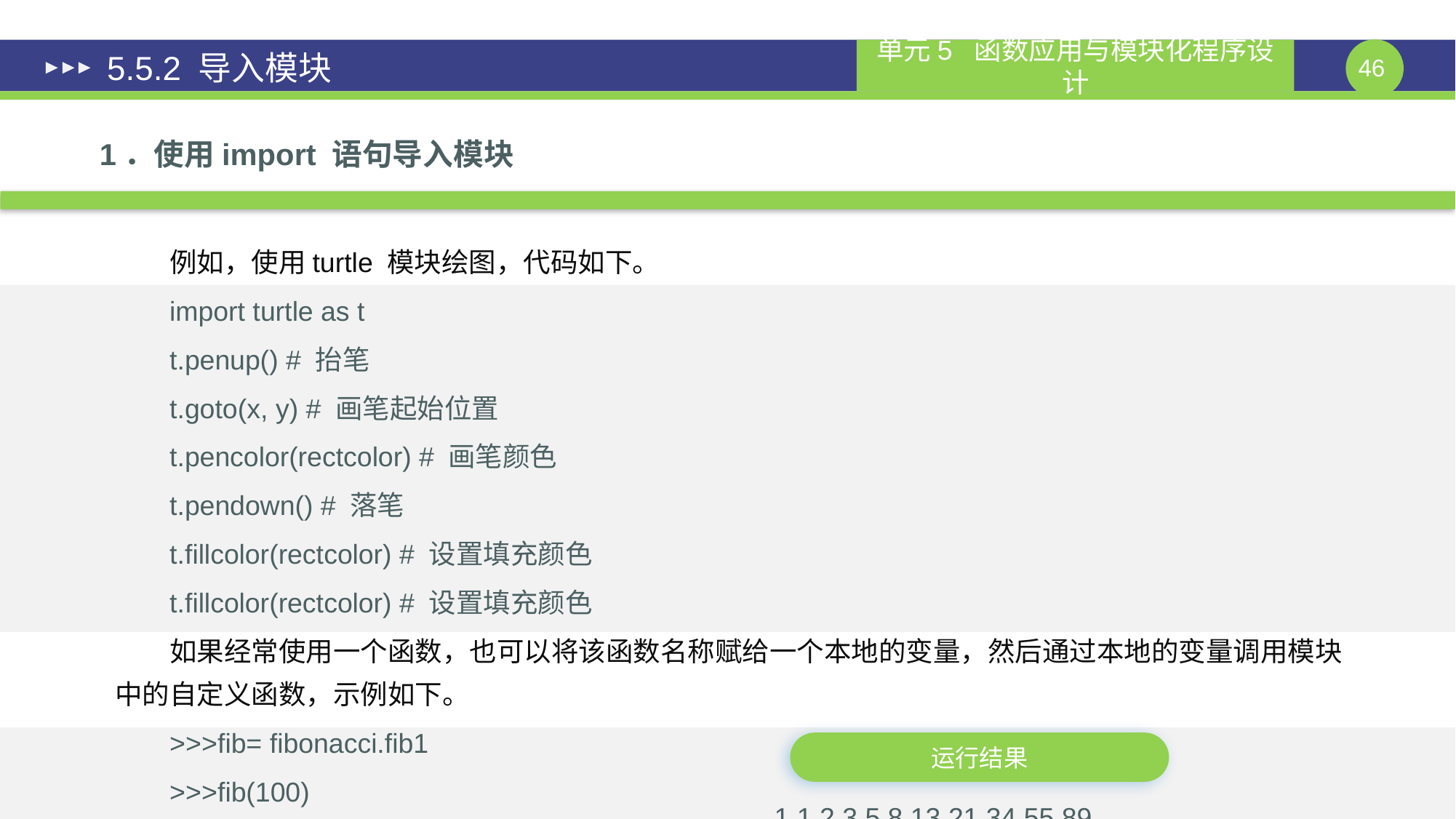

# 5.5.2 导入模块
1．使用import 语句导入模块

例如，使用turtle 模块绘图，代码如下。
import turtle as t
t.penup() # 抬笔
t.goto(x, y) # 画笔起始位置
t.pencolor(rectcolor) # 画笔颜色
t.pendown() # 落笔
t.fillcolor(rectcolor) # 设置填充颜色
t.fillcolor(rectcolor) # 设置填充颜色
如果经常使用一个函数，也可以将该函数名称赋给一个本地的变量，然后通过本地的变量调用模块中的自定义函数，示例如下。
>>>fib= fibonacci.fib1
>>>fib(100)

运行结果
1 1 2 3 5 8 13 21 34 55 89